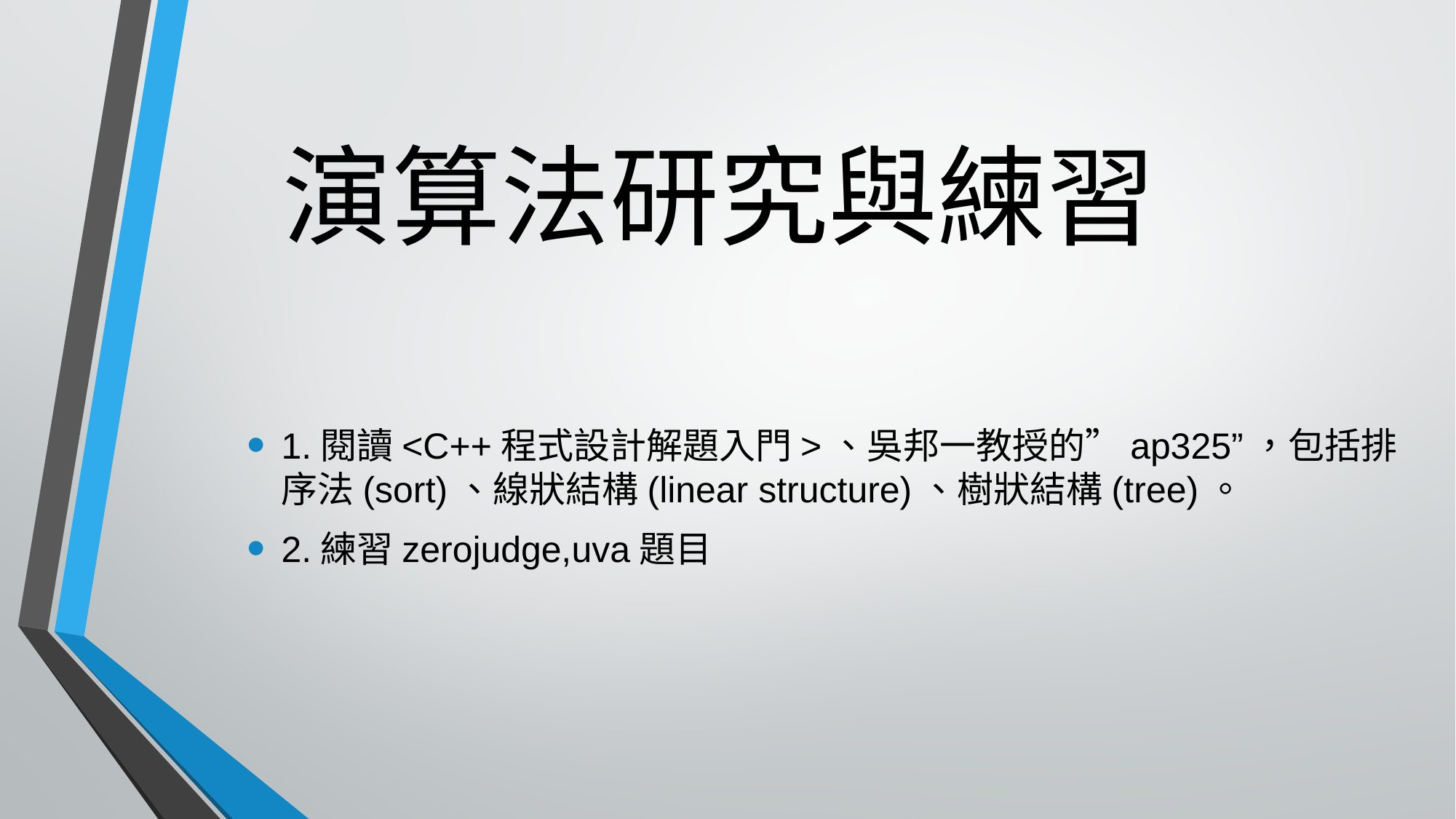

# 演算法研究與練習
1.閱讀<C++程式設計解題入門>、吳邦一教授的”ap325”，包括排序法(sort)、線狀結構(linear structure)、樹狀結構(tree)。
2.練習zerojudge,uva題目